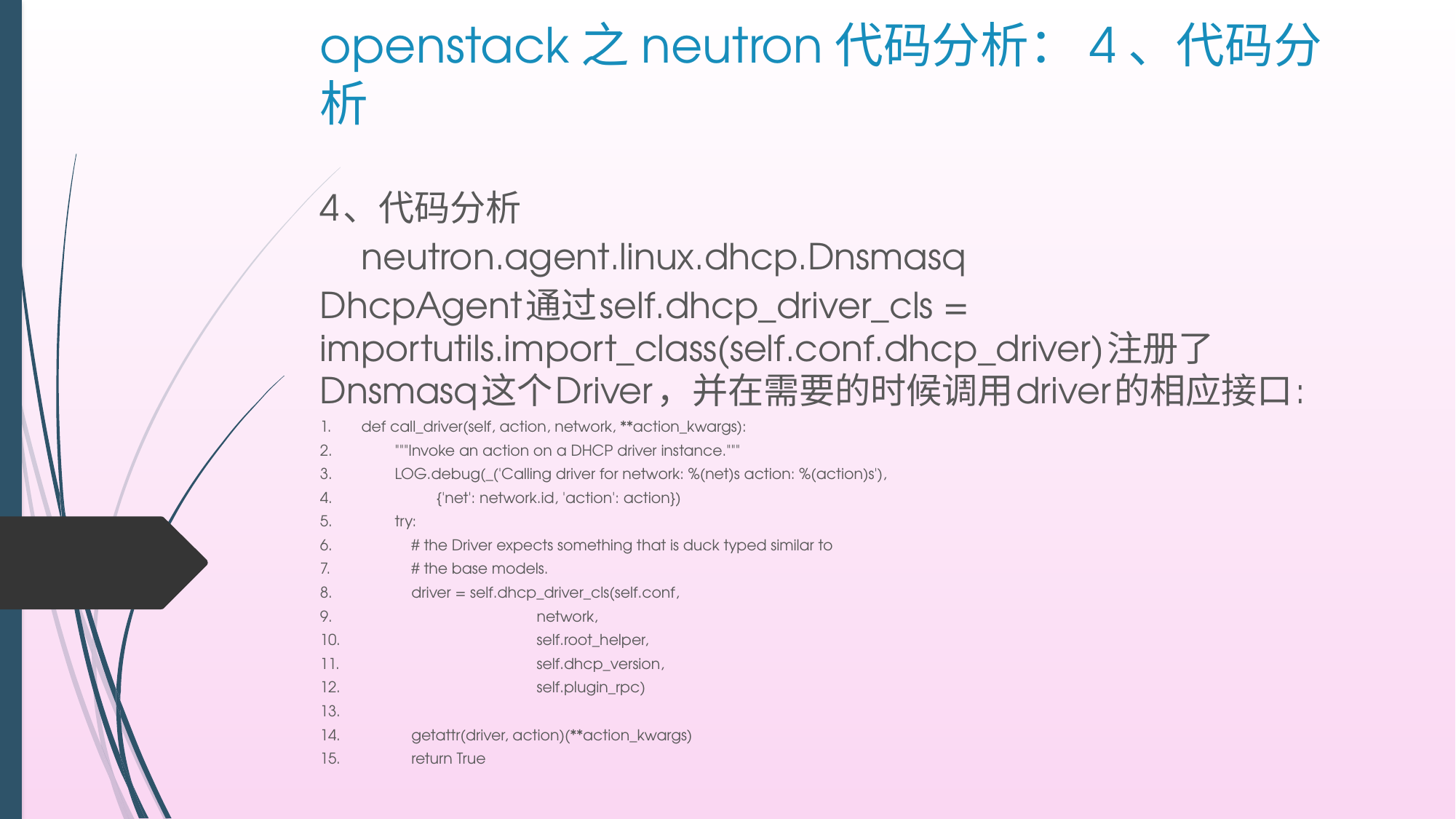

# openstack之neutron代码分析：4、代码分析
4、代码分析
	neutron.agent.linux.dhcp.Dnsmasq
DhcpAgent通过self.dhcp_driver_cls = importutils.import_class(self.conf.dhcp_driver)注册了Dnsmasq这个Driver，并在需要的时候调用driver的相应接口:
1.	def call_driver(self, action, network, **action_kwargs):
2.	        """Invoke an action on a DHCP driver instance."""
3.	        LOG.debug(_('Calling driver for network: %(net)s action: %(action)s'),
4.	                  {'net': network.id, 'action': action})
5.	        try:
6.	            # the Driver expects something that is duck typed similar to
7.	            # the base models.
8.	            driver = self.dhcp_driver_cls(self.conf,
9.	                                          network,
10.	                                          self.root_helper,
11.	                                          self.dhcp_version,
12.	                                          self.plugin_rpc)
13.
14.	            getattr(driver, action)(**action_kwargs)
15.	            return True